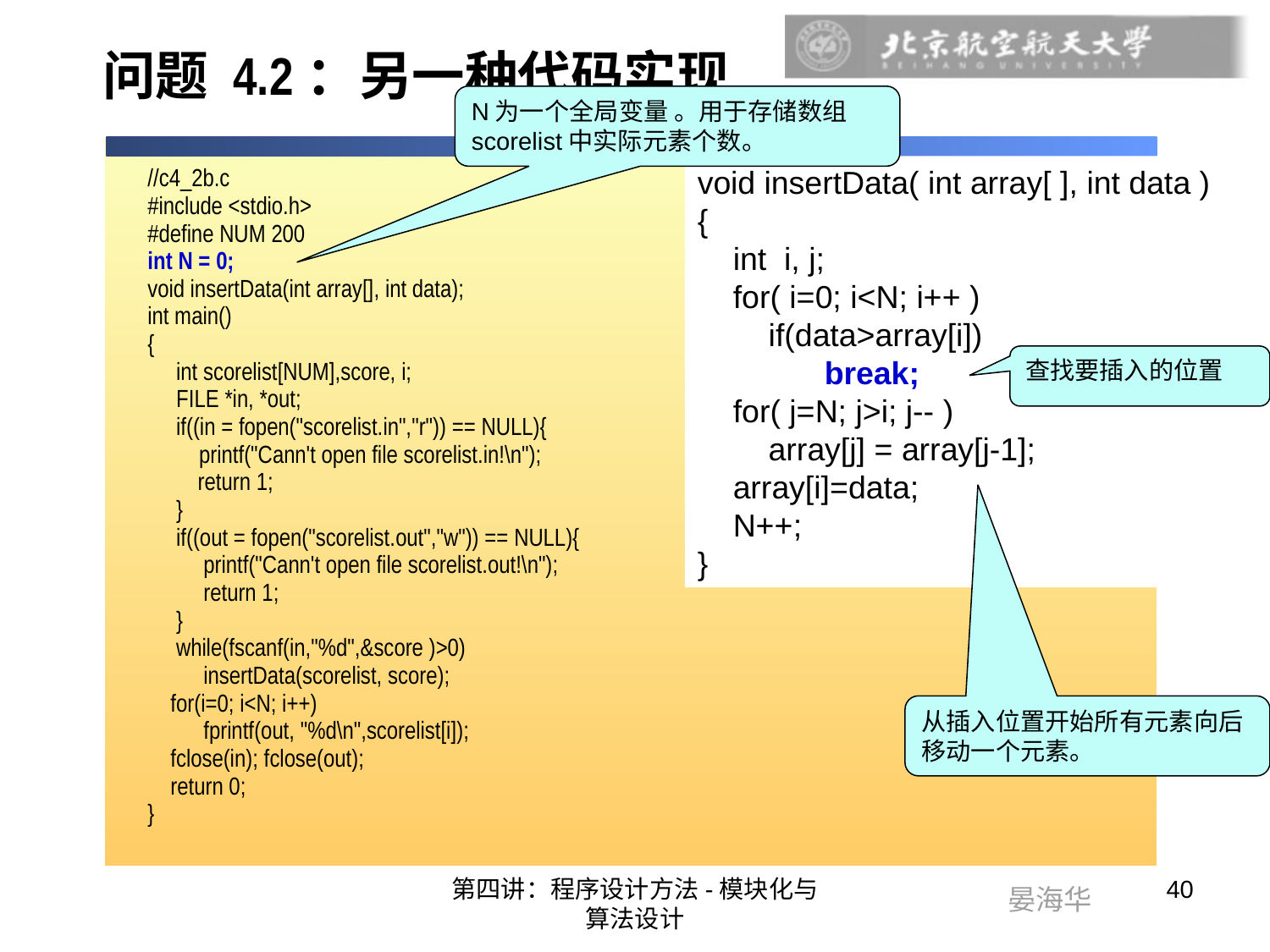

# 问题 4.2：另一种代码实现
N为一个全局变量 。用于存储数组scorelist中实际元素个数。
void insertData( int array[ ], int data )
{
    int  i, j;
    for( i=0; i<N; i++ )
        if(data>array[i])
	break;
    for( j=N; j>i; j-- )
        array[j] = array[j-1];
    array[i]=data;
    N++;
}
//c4_2b.c
#include <stdio.h>
#define NUM 200
int N = 0;
void insertData(int array[], int data);
int main()
{
     int scorelist[NUM],score, i;
     FILE *in, *out;
     if((in = fopen("scorelist.in","r")) == NULL){
         printf("Cann't open file scorelist.in!\n");
	  return 1;
     }
     if((out = fopen("scorelist.out","w")) == NULL){
	   printf("Cann't open file scorelist.out!\n");
	   return 1;
     }
     while(fscanf(in,"%d",&score )>0)
	   insertData(scorelist, score);
    for(i=0; i<N; i++)
    	   fprintf(out, "%d\n",scorelist[i]);
    fclose(in); fclose(out);
    return 0;
}
查找要插入的位置
从插入位置开始所有元素向后移动一个元素。
第四讲：程序设计方法-模块化与算法设计
40